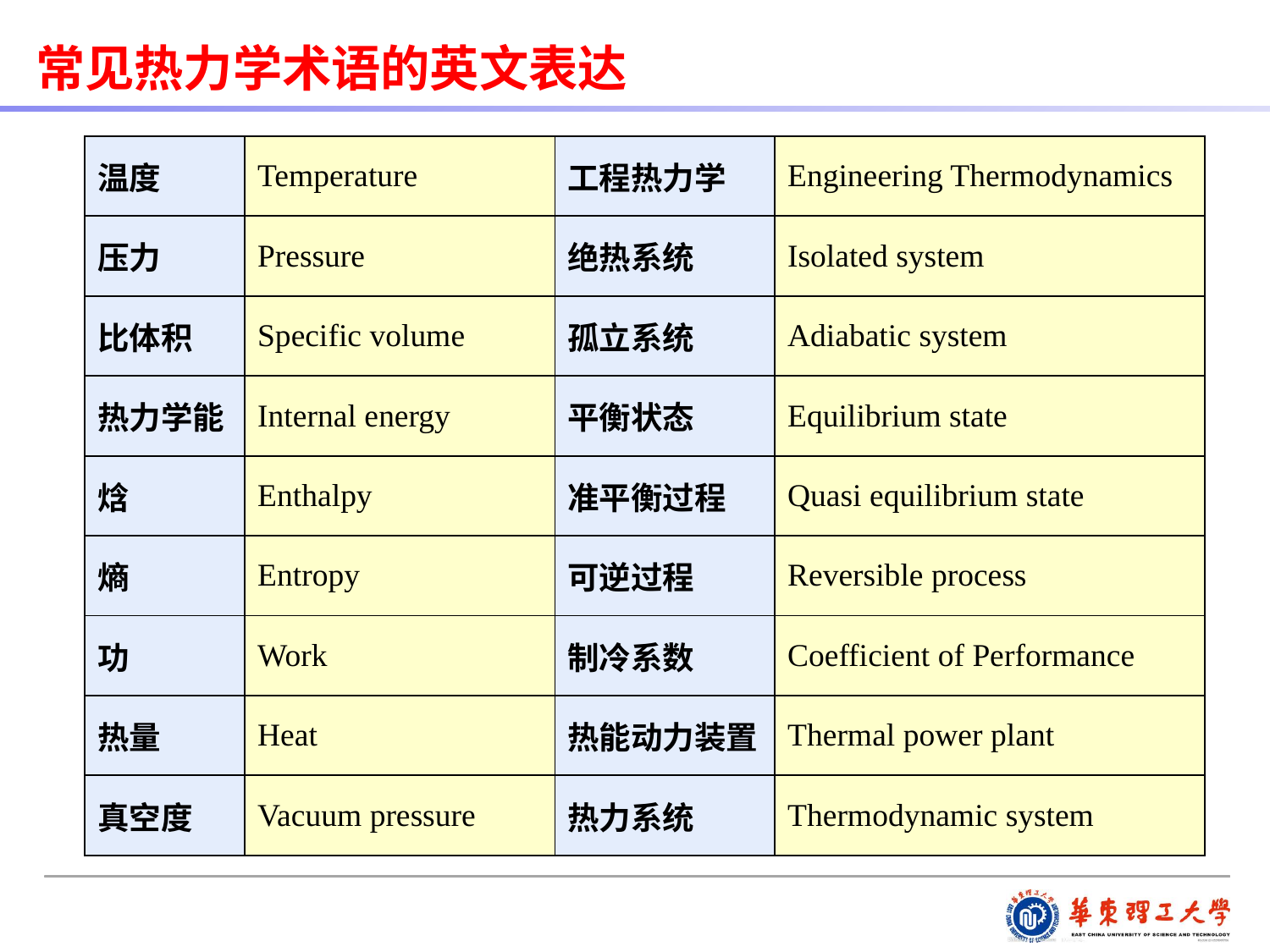

常见热力学术语的英文表达
| 温度 | Temperature | 工程热力学 | Engineering Thermodynamics |
| --- | --- | --- | --- |
| 压力 | Pressure | 绝热系统 | Isolated system |
| 比体积 | Specific volume | 孤立系统 | Adiabatic system |
| 热力学能 | Internal energy | 平衡状态 | Equilibrium state |
| 焓 | Enthalpy | 准平衡过程 | Quasi equilibrium state |
| 熵 | Entropy | 可逆过程 | Reversible process |
| 功 | Work | 制冷系数 | Coefficient of Performance |
| 热量 | Heat | 热能动力装置 | Thermal power plant |
| 真空度 | Vacuum pressure | 热力系统 | Thermodynamic system |